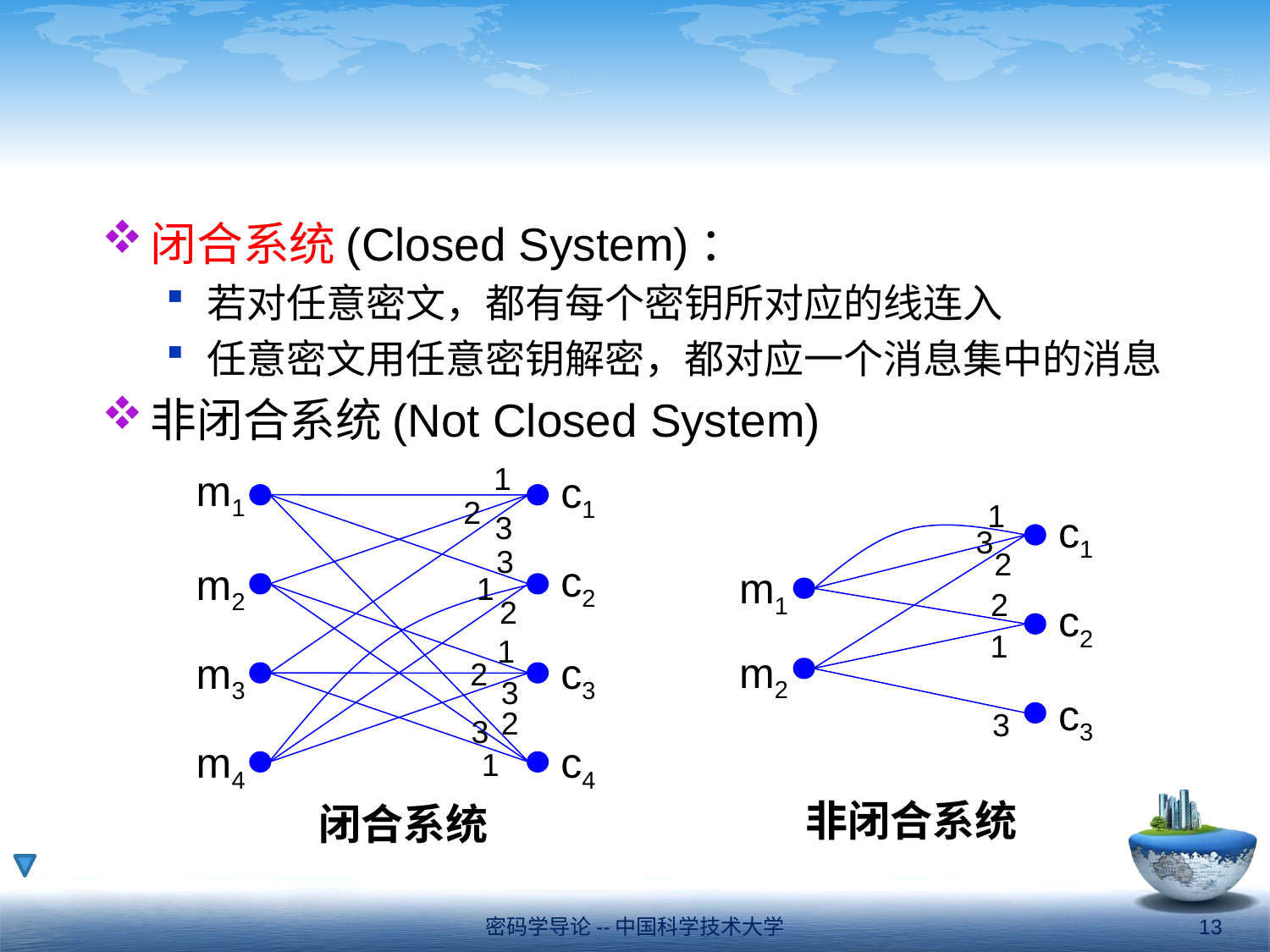

#
闭合系统(Closed System)：
若对任意密文，都有每个密钥所对应的线连入
任意密文用任意密钥解密，都对应一个消息集中的消息
非闭合系统(Not Closed System)
1
m1
c1

2

3
3
c2
m2
1
2
1
m3
c3
2
3
2
3
m4
c4
1
1
c1
3

2
m1
2
c2
1
m2
c3
3
非闭合系统
闭合系统

密码学导论--中国科学技术大学
13